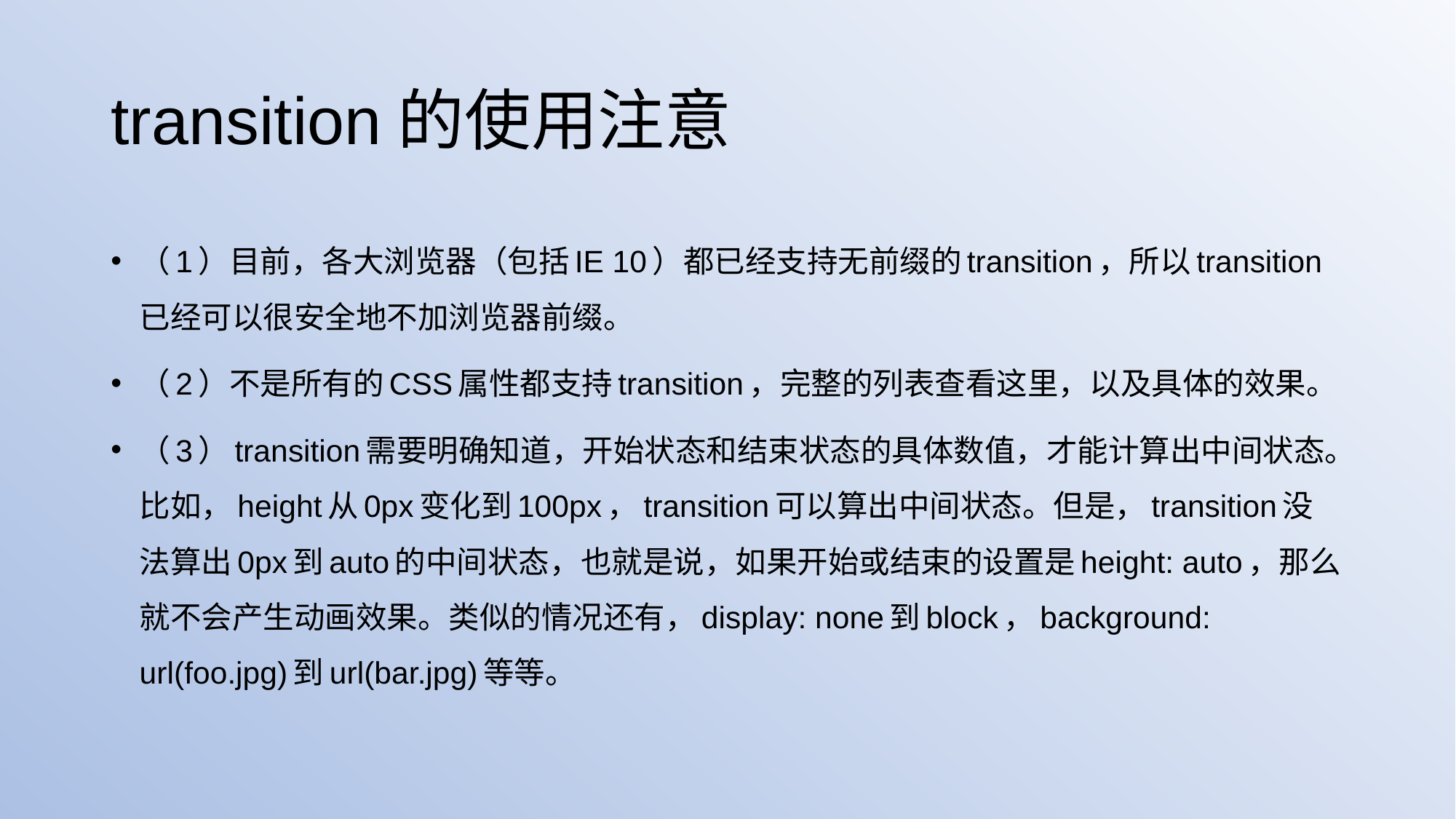

# transition的使用注意
（1）目前，各大浏览器（包括IE 10）都已经支持无前缀的transition，所以transition已经可以很安全地不加浏览器前缀。
（2）不是所有的CSS属性都支持transition，完整的列表查看这里，以及具体的效果。
（3）transition需要明确知道，开始状态和结束状态的具体数值，才能计算出中间状态。比如，height从0px变化到100px，transition可以算出中间状态。但是，transition没法算出0px到auto的中间状态，也就是说，如果开始或结束的设置是height: auto，那么就不会产生动画效果。类似的情况还有，display: none到block，background: url(foo.jpg)到url(bar.jpg)等等。